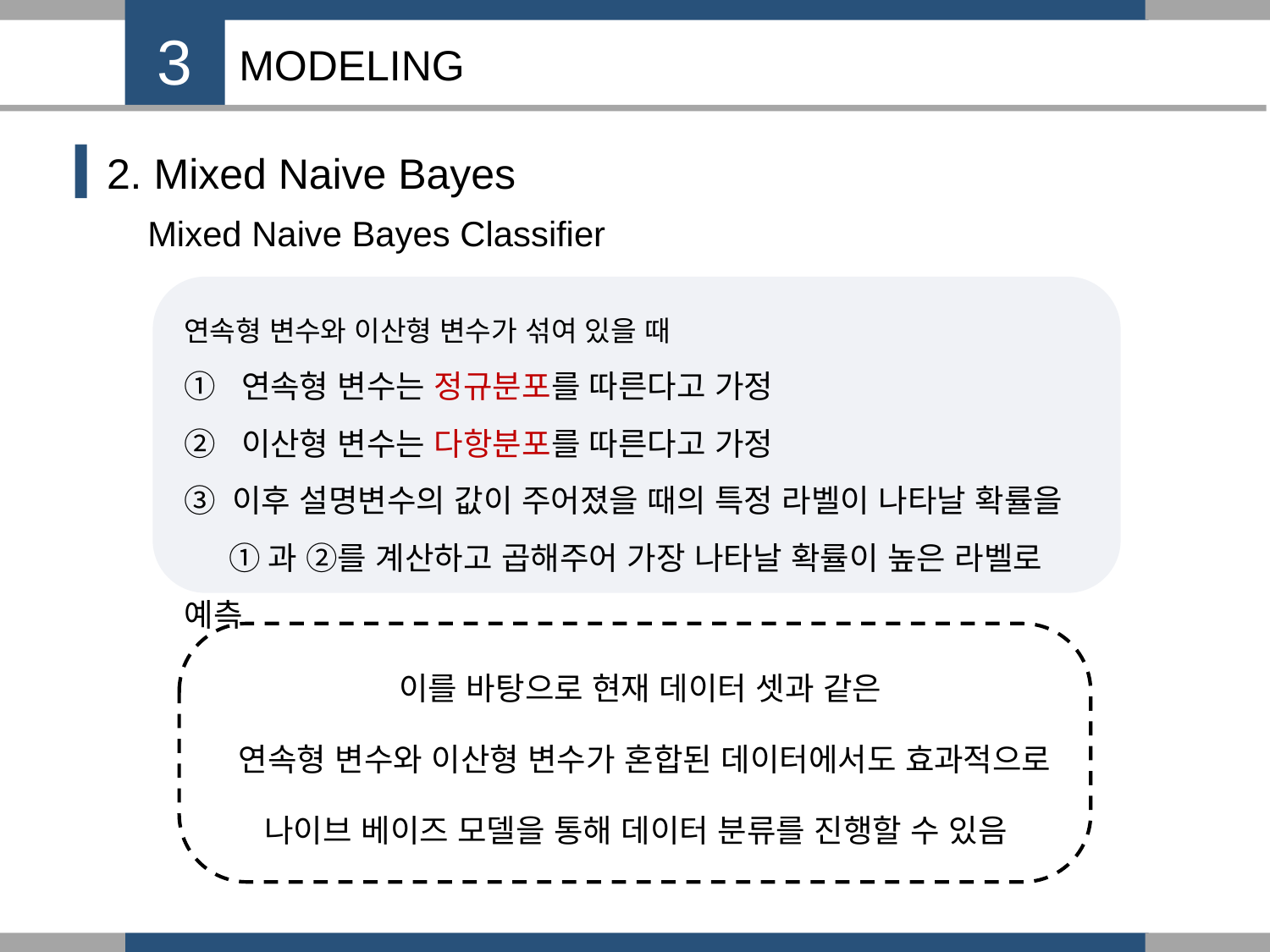

3
MODELING

2. Mixed Naive Bayes

Mixed Naive Bayes Classifier

연속형 변수와 이산형 변수가 섞여 있을 때
①  연속형 변수는 정규분포를 따른다고 가정
②  이산형 변수는 다항분포를 따른다고 가정
③ 이후 설명변수의 값이 주어졌을 때의 특정 라벨이 나타날 확률을
     ①과 ②를 계산하고 곱해주어 가장 나타날 확률이 높은 라벨로 예측

이를 바탕으로 현재 데이터 셋과 같은
연속형 변수와 이산형 변수가 혼합된 데이터에서도 효과적으로
나이브 베이즈 모델을 통해 데이터 분류를 진행할 수 있음